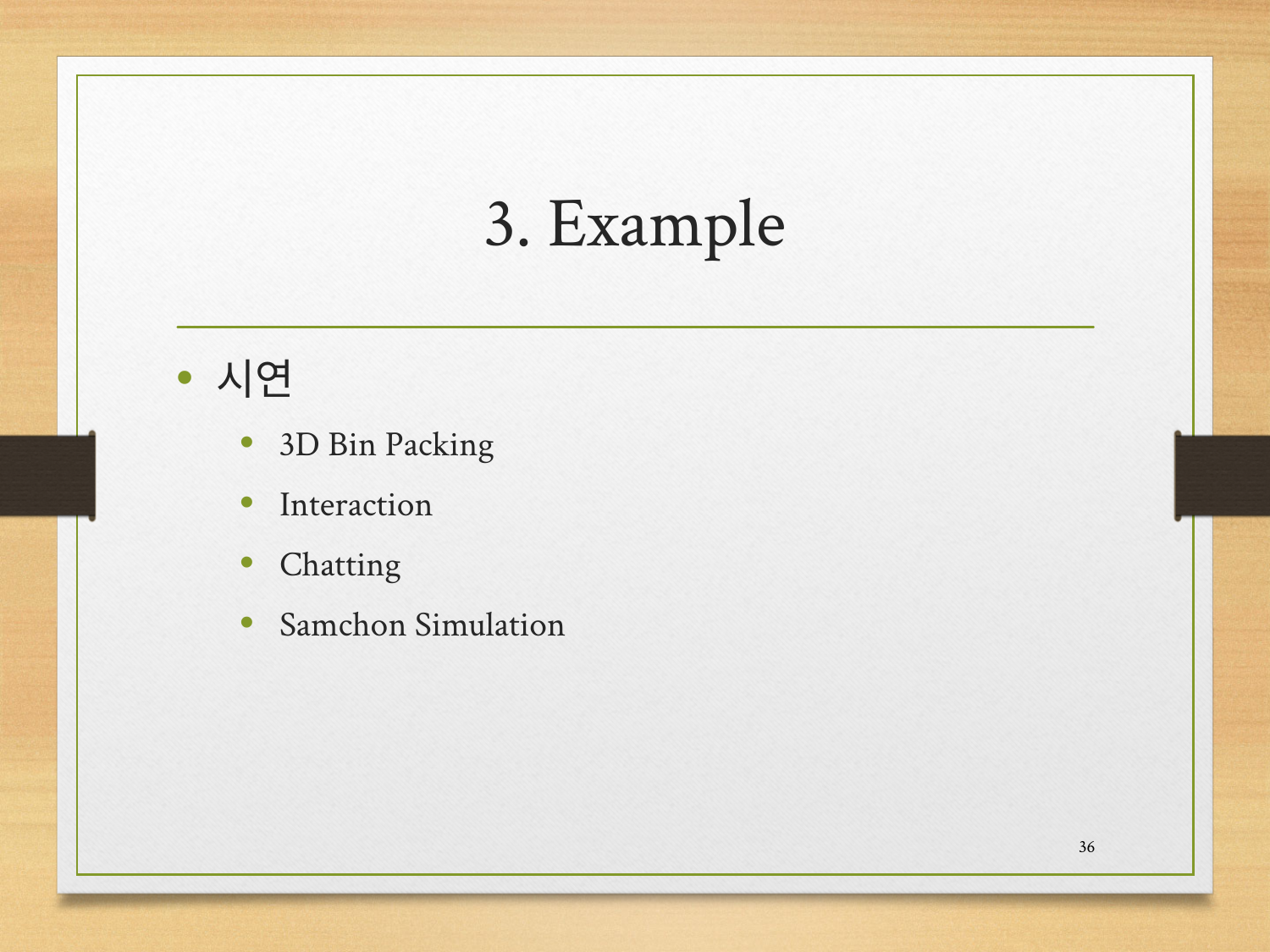

# 3. Example
시연
3D Bin Packing
Interaction
Chatting
Samchon Simulation
36